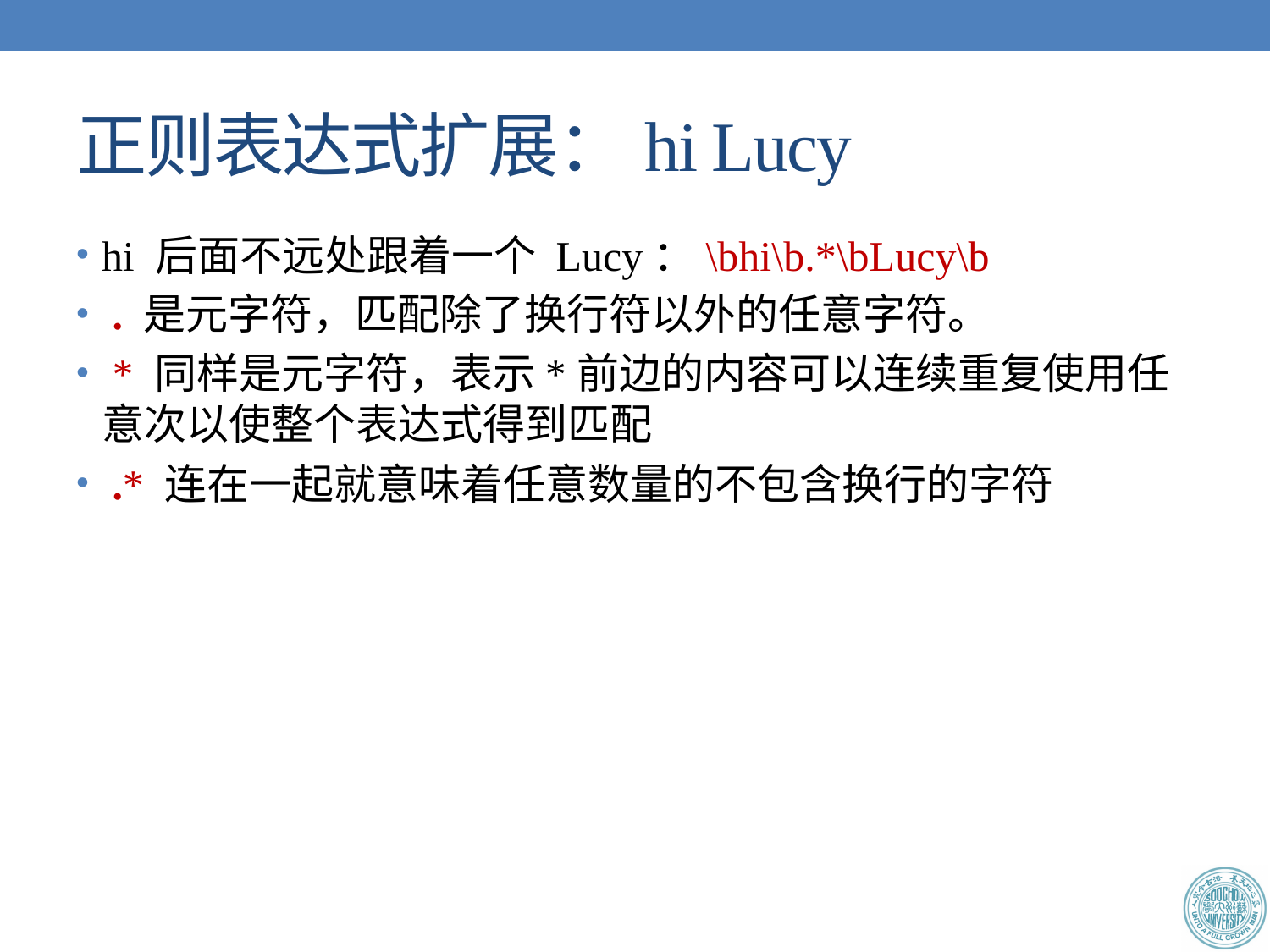

# 正则表达式扩展：hi Lucy
hi 后面不远处跟着一个 Lucy：\bhi\b.*\bLucy\b
 . 是元字符，匹配除了换行符以外的任意字符。
 * 同样是元字符，表示*前边的内容可以连续重复使用任意次以使整个表达式得到匹配
 .* 连在一起就意味着任意数量的不包含换行的字符